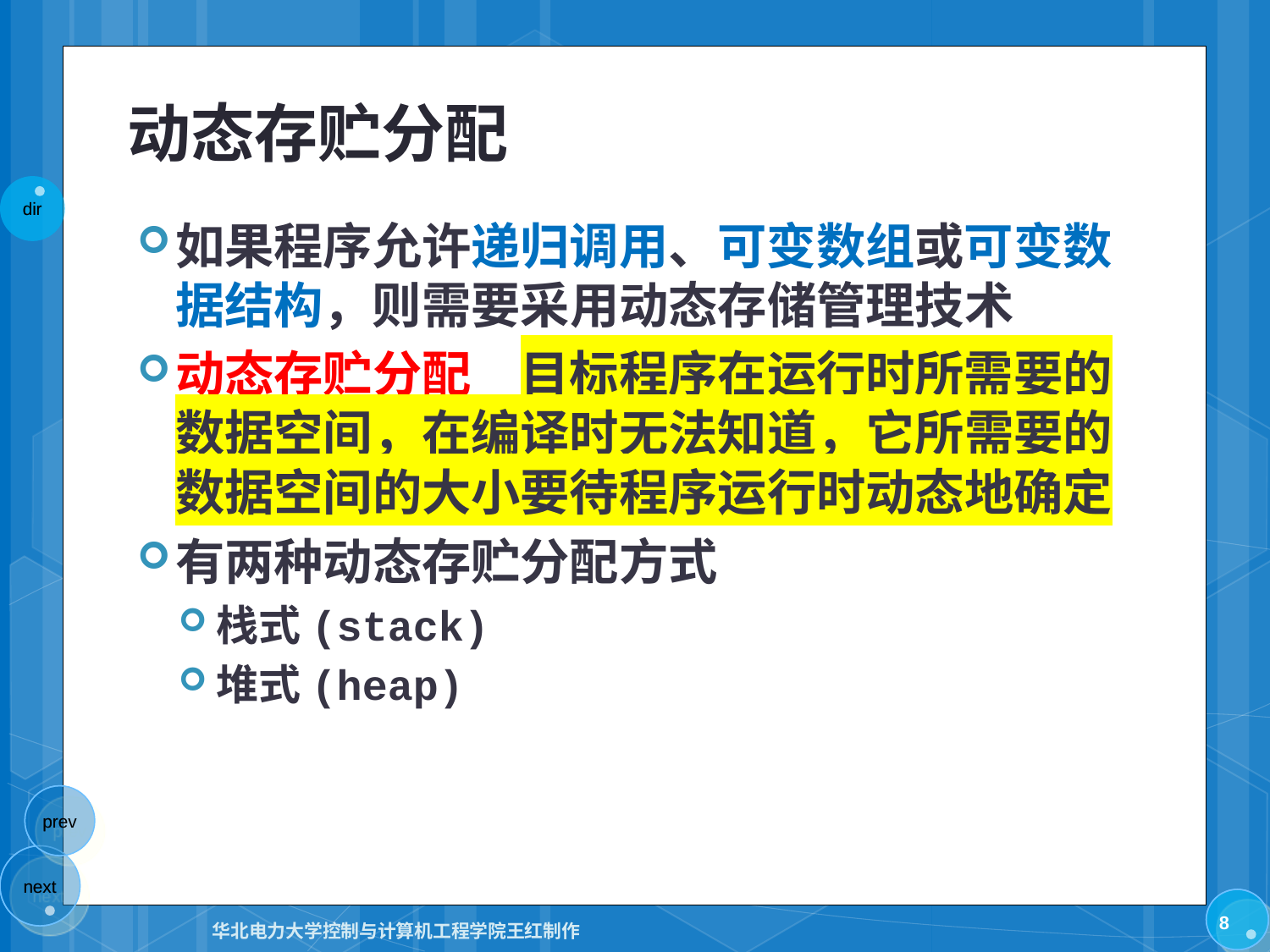

# 动态存贮分配
如果程序允许递归调用、可变数组或可变数据结构，则需要采用动态存储管理技术
动态存贮分配　目标程序在运行时所需要的数据空间，在编译时无法知道，它所需要的数据空间的大小要待程序运行时动态地确定
有两种动态存贮分配方式
栈式(stack)
堆式(heap)
8
华北电力大学控制与计算机工程学院王红制作